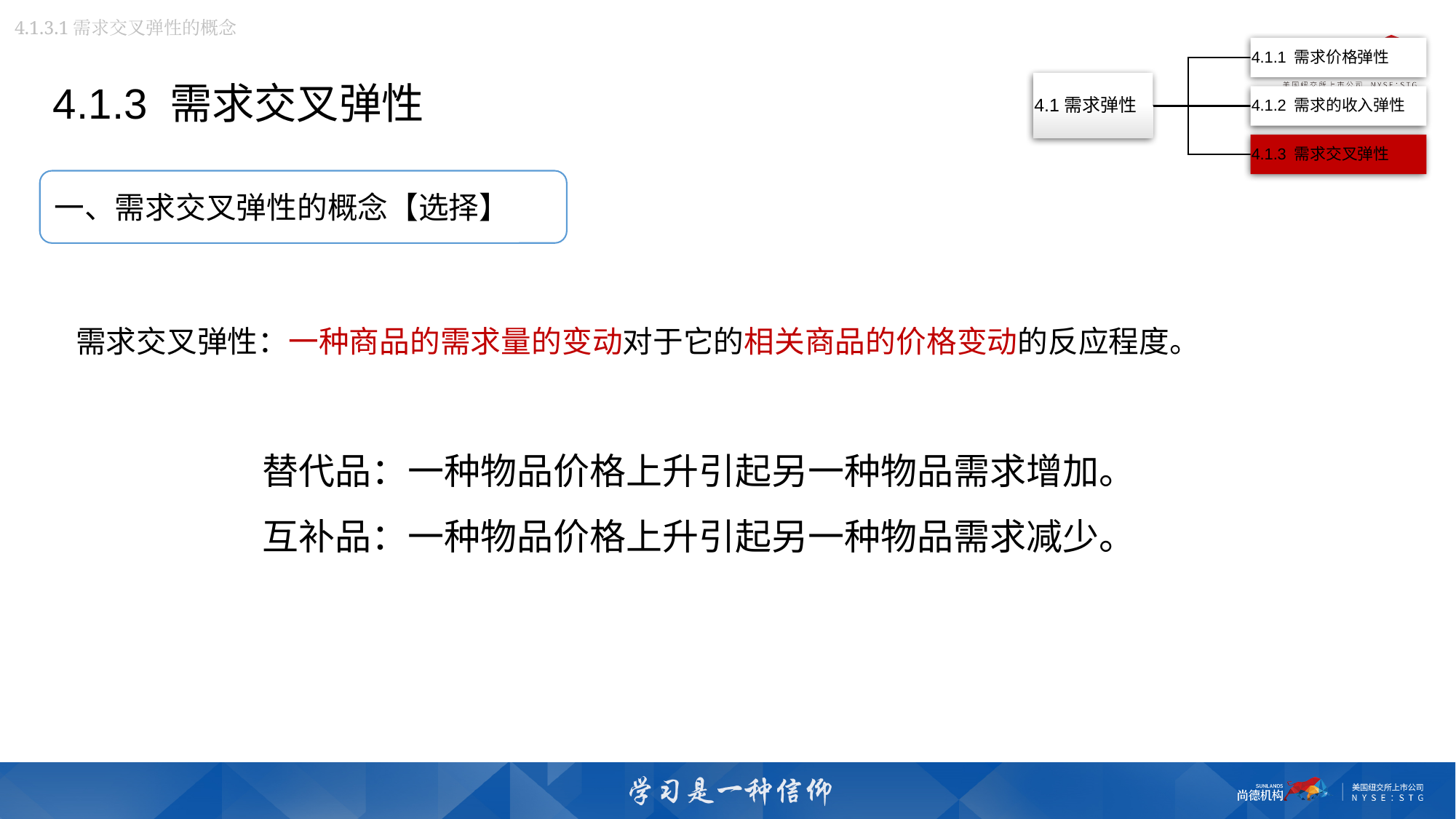

4.1.3.1需求交叉弹性的概念

4.1需求弹性
4.1.1 需求价格弹性
4.1.2 需求的收入弹性
4.1.3 需求交叉弹性
4.1.3 需求交叉弹性
一、需求交叉弹性的概念【选择】
需求交叉弹性：一种商品的需求量的变动对于它的相关商品的价格变动的反应程度。
替代品：一种物品价格上升引起另一种物品需求增加。
互补品：一种物品价格上升引起另一种物品需求减少。